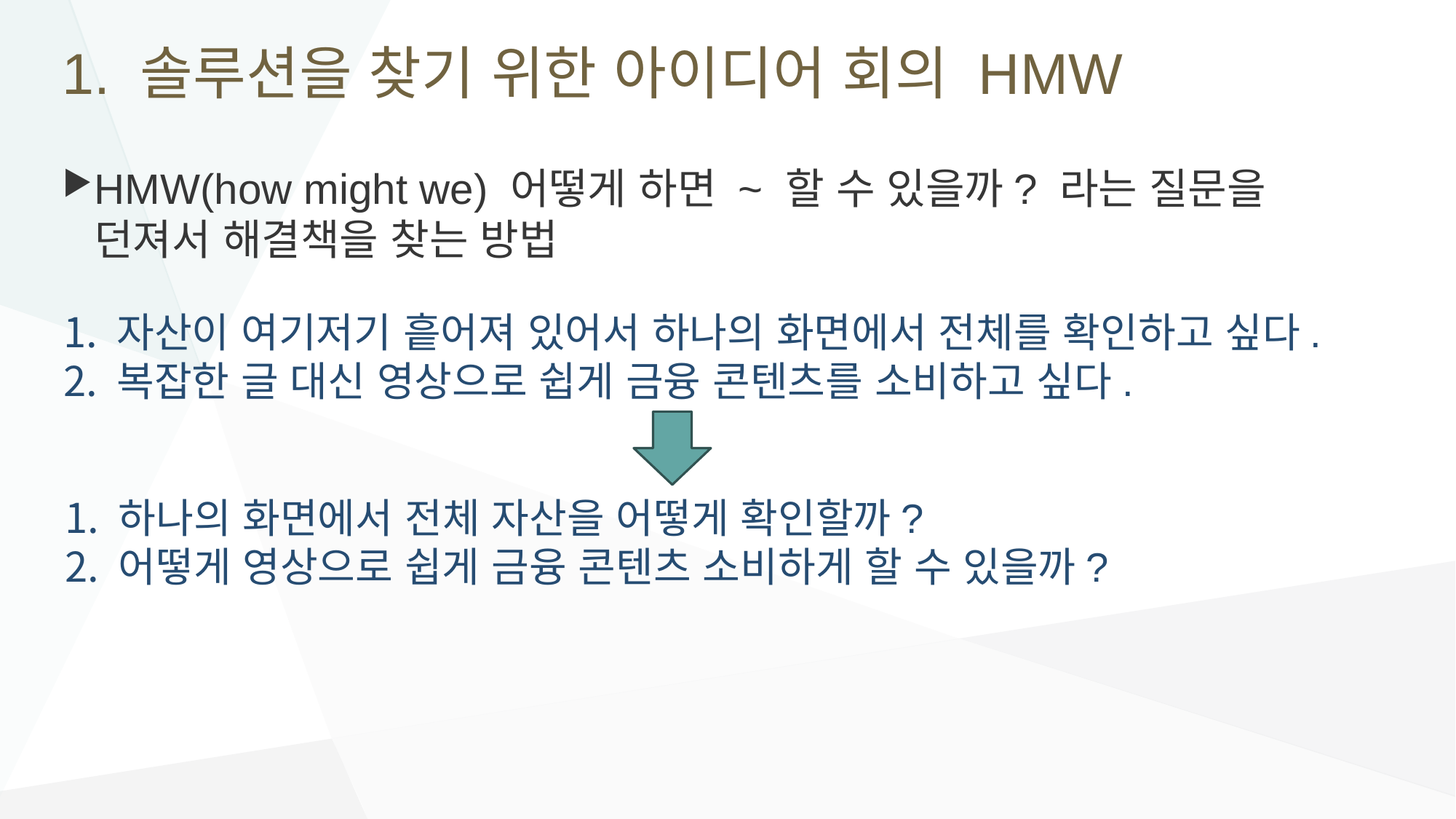

# 1. 솔루션을 찾기 위한 아이디어 회의 HMW
HMW(how might we) 어떻게 하면 ~ 할 수 있을까? 라는 질문을 던져서 해결책을 찾는 방법

자산이 여기저기 흩어져 있어서 하나의 화면에서 전체를 확인하고 싶다.
복잡한 글 대신 영상으로 쉽게 금융 콘텐츠를 소비하고 싶다.

하나의 화면에서 전체 자산을 어떻게 확인할까?
어떻게 영상으로 쉽게 금융 콘텐츠 소비하게 할 수 있을까?